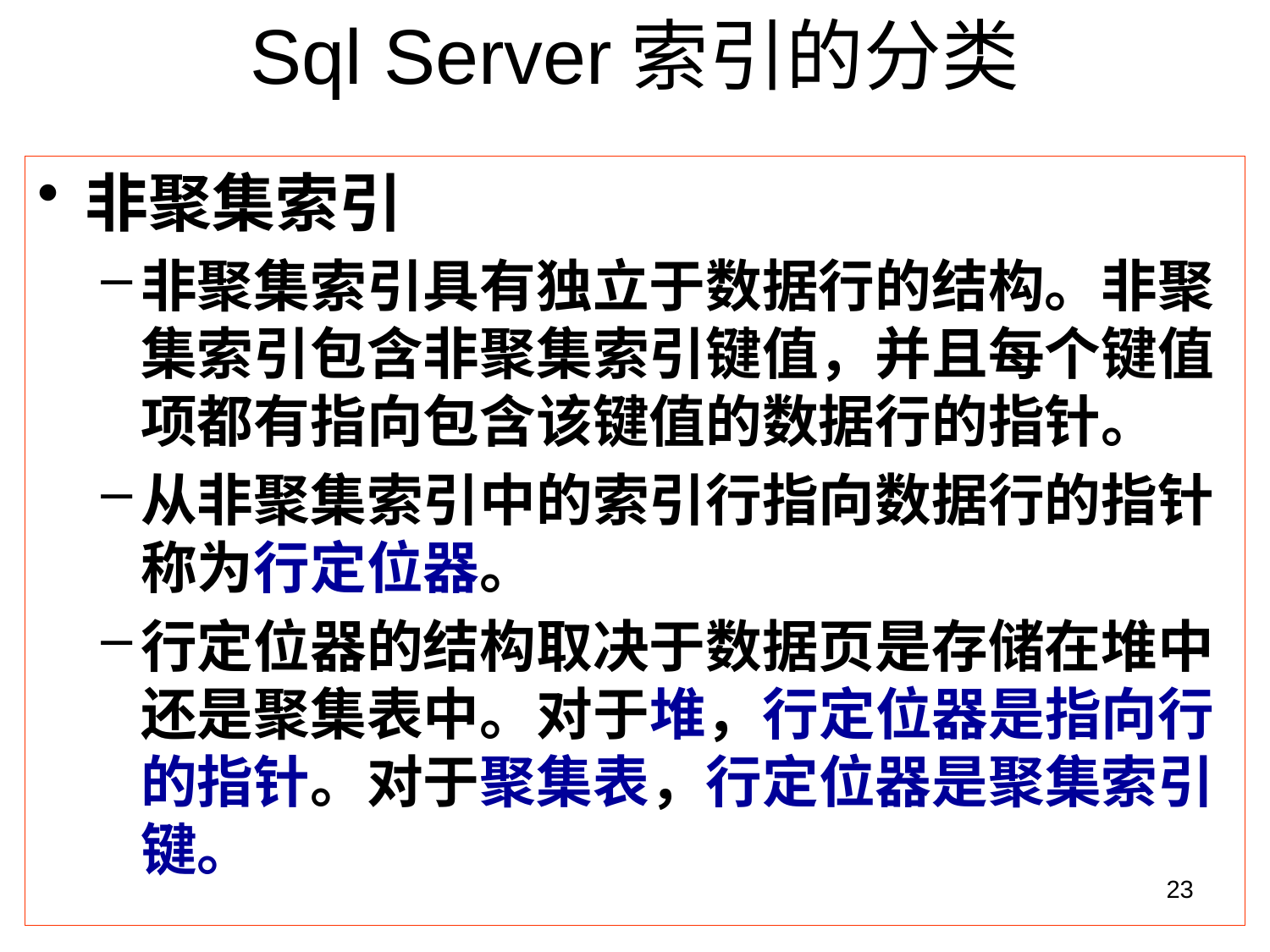

# Sql Server索引的分类
非聚集索引
非聚集索引具有独立于数据行的结构。非聚集索引包含非聚集索引键值，并且每个键值项都有指向包含该键值的数据行的指针。
从非聚集索引中的索引行指向数据行的指针称为行定位器。
行定位器的结构取决于数据页是存储在堆中还是聚集表中。对于堆，行定位器是指向行的指针。对于聚集表，行定位器是聚集索引键。
23